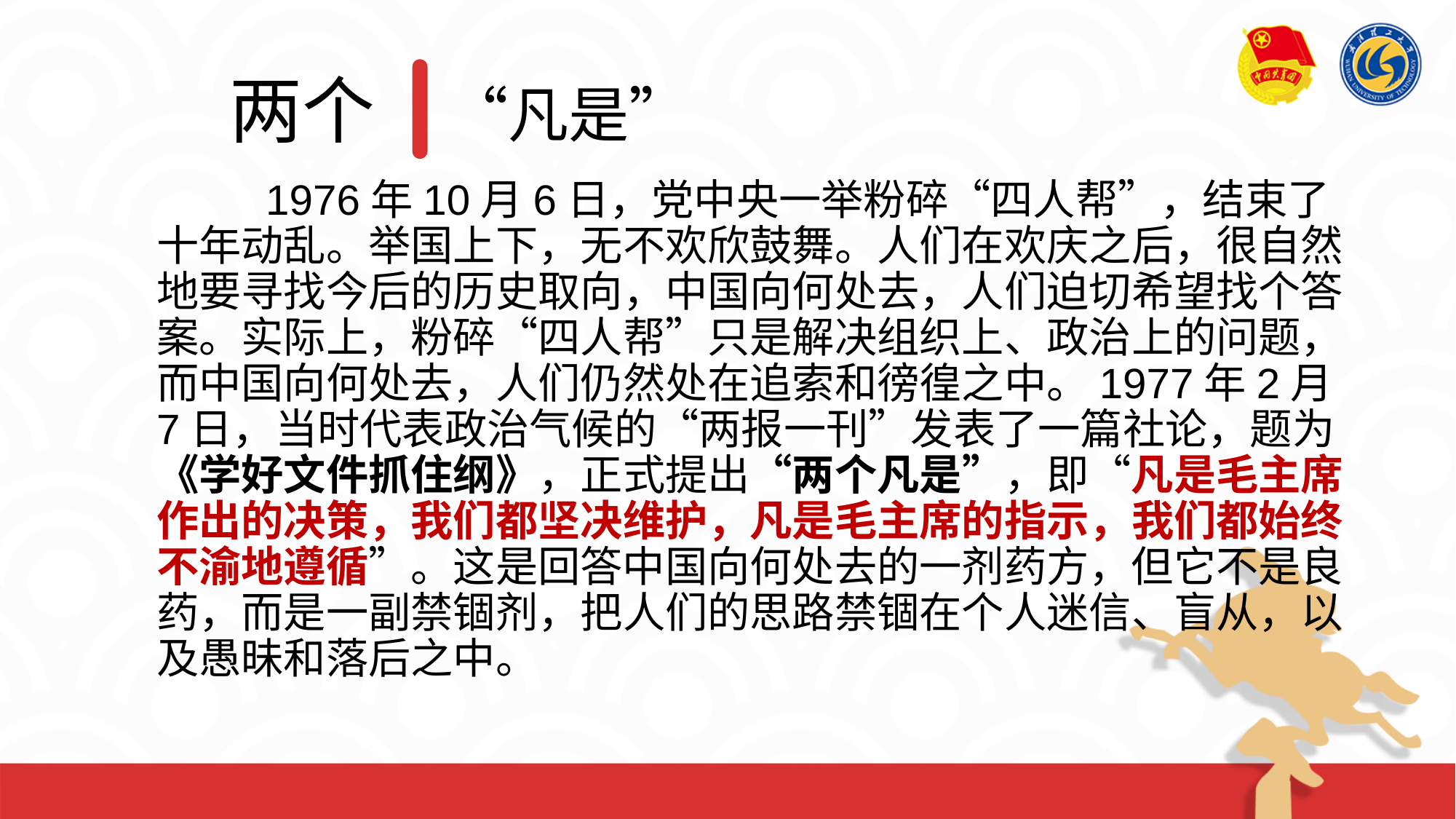

# 两个	“凡是”
		1976年10月6日，党中央一举粉碎“四人帮”，结束了十年动乱。举国上下，无不欢欣鼓舞。人们在欢庆之后，很自然地要寻找今后的历史取向，中国向何处去，人们迫切希望找个答案。实际上，粉碎“四人帮”只是解决组织上、政治上的问题，而中国向何处去，人们仍然处在追索和徬徨之中。1977年2月7日，当时代表政治气候的“两报一刊”发表了一篇社论，题为《学好文件抓住纲》，正式提出“两个凡是”，即“凡是毛主席作出的决策，我们都坚决维护，凡是毛主席的指示，我们都始终不渝地遵循”。这是回答中国向何处去的一剂药方，但它不是良药，而是一副禁锢剂，把人们的思路禁锢在个人迷信、盲从，以及愚昧和落后之中。